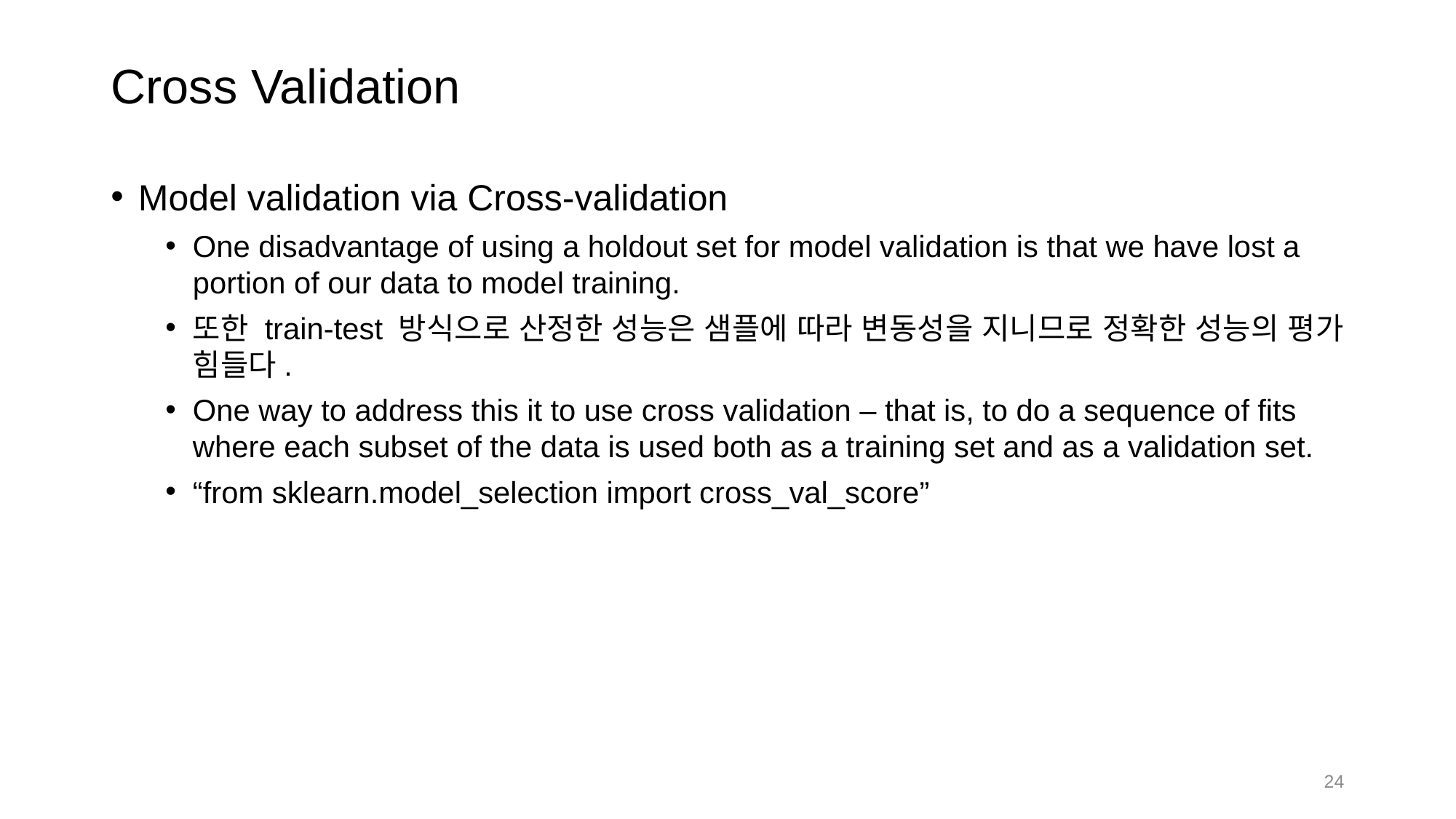

# Cross Validation
Model validation via Cross-validation
One disadvantage of using a holdout set for model validation is that we have lost a portion of our data to model training.
또한 train-test 방식으로 산정한 성능은 샘플에 따라 변동성을 지니므로 정확한 성능의 평가 힘들다.
One way to address this it to use cross validation – that is, to do a sequence of fits where each subset of the data is used both as a training set and as a validation set.
“from sklearn.model_selection import cross_val_score”
24